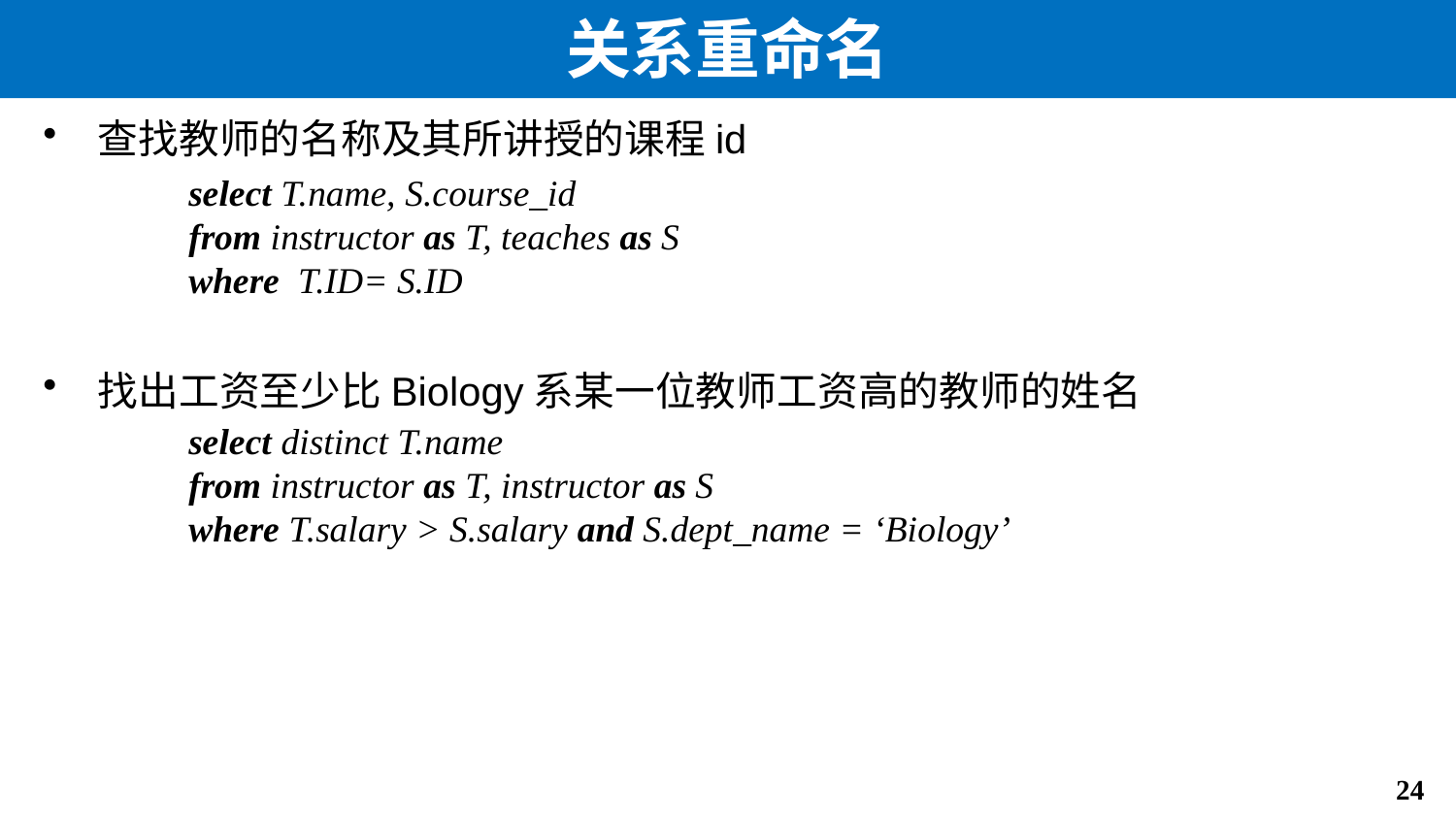

# 关系重命名
查找教师的名称及其所讲授的课程id
	select T.name, S.course_id
           	from instructor as T, teaches as S
           	where  T.ID= S.ID

找出工资至少比Biology系某一位教师工资高的教师的姓名
	select distinct T.name
    	from instructor as T, instructor as S
    	where T.salary > S.salary and S.dept_name = ‘Biology’